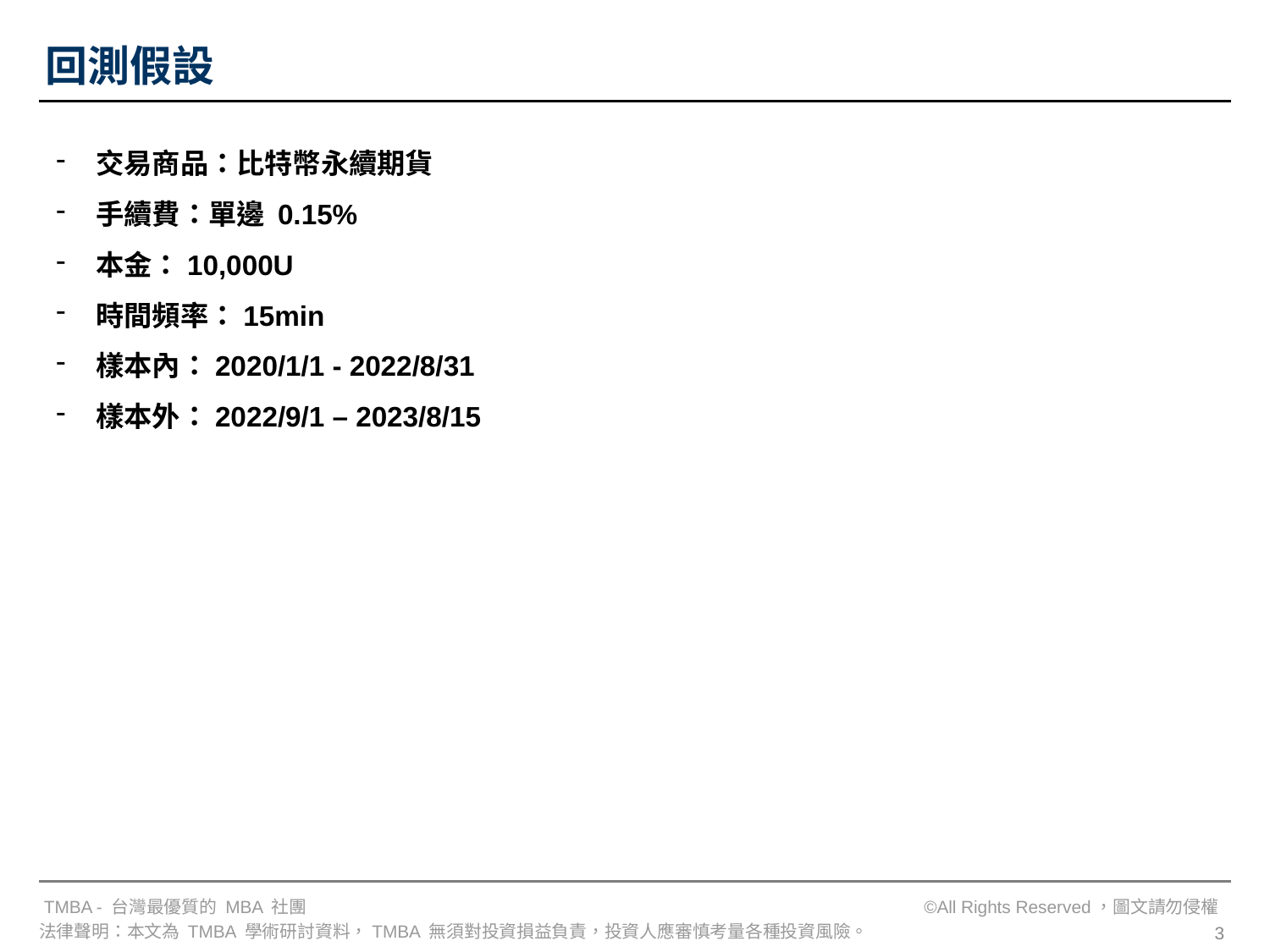

# 回測假設
交易商品：比特幣永續期貨
手續費：單邊 0.15%
本金：10,000U
時間頻率：15min
樣本內：2020/1/1 - 2022/8/31
樣本外：2022/9/1 – 2023/8/15
3